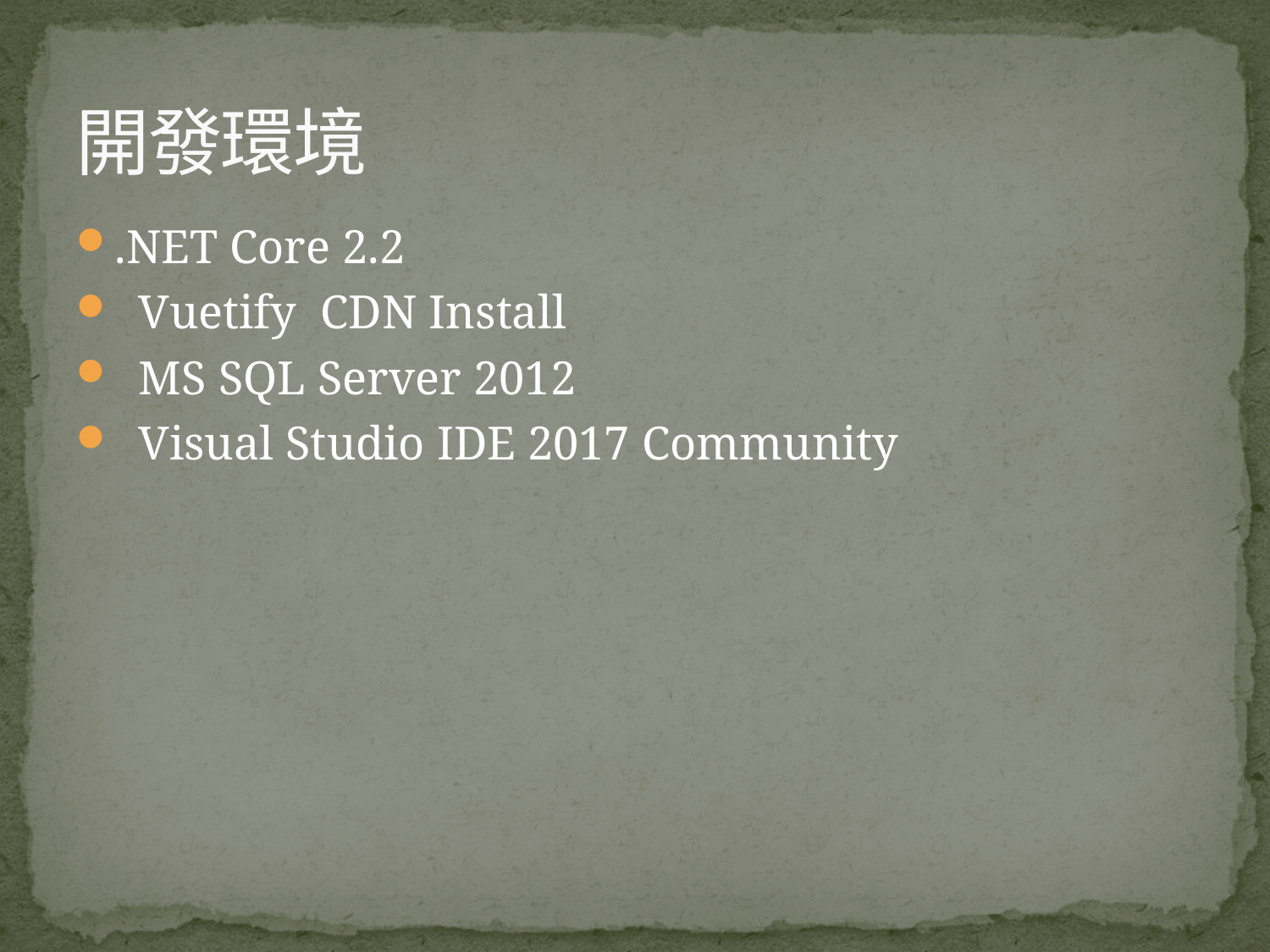

# 開發環境
.NET Core 2.2
  Vuetify  CDN Install
  MS SQL Server 2012
  Visual Studio IDE 2017 Community